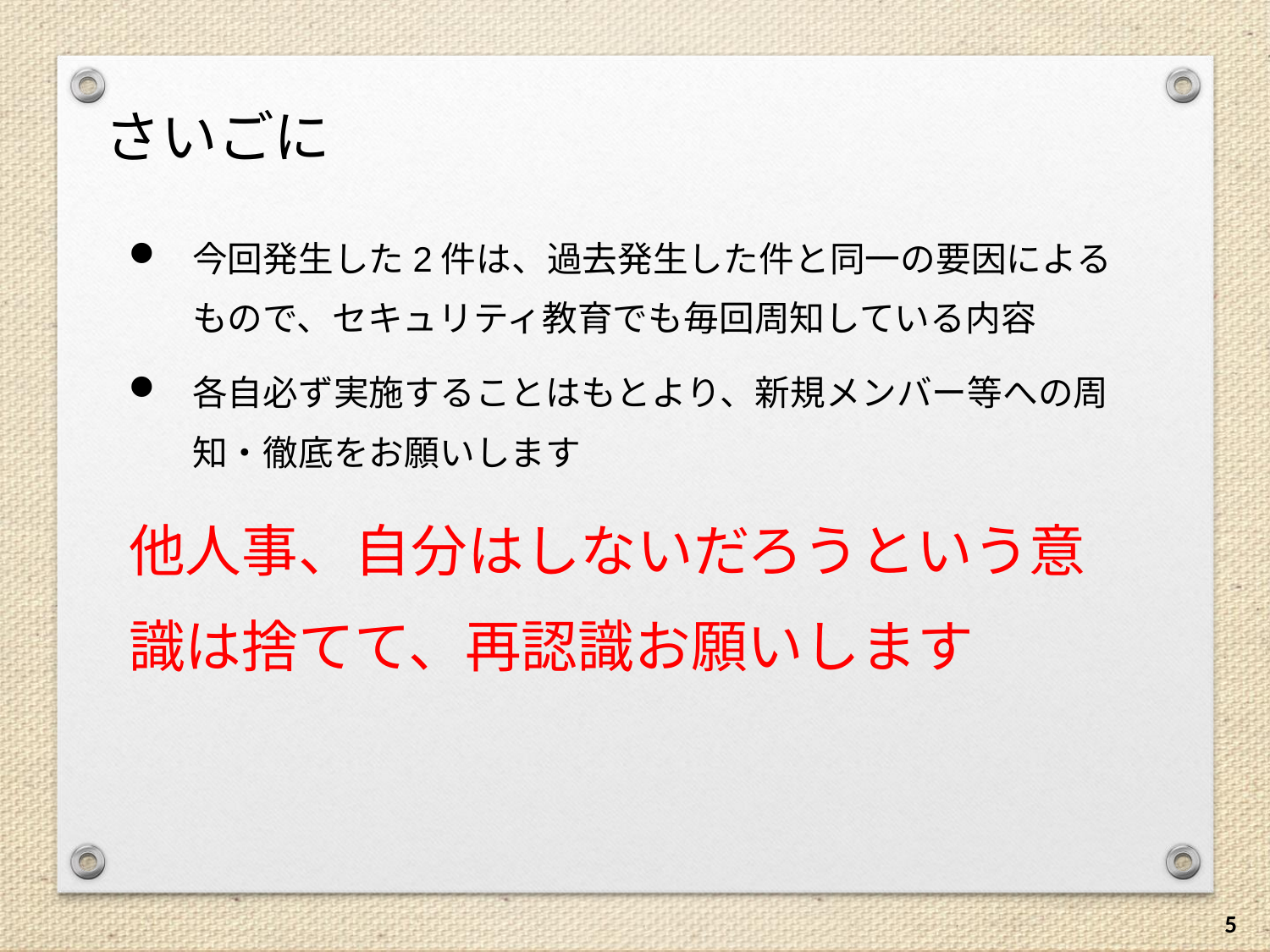

さいごに
今回発生した2件は、過去発生した件と同一の要因によるもので、セキュリティ教育でも毎回周知している内容
各自必ず実施することはもとより、新規メンバー等への周知・徹底をお願いします
他人事、自分はしないだろうという意識は捨てて、再認識お願いします
5